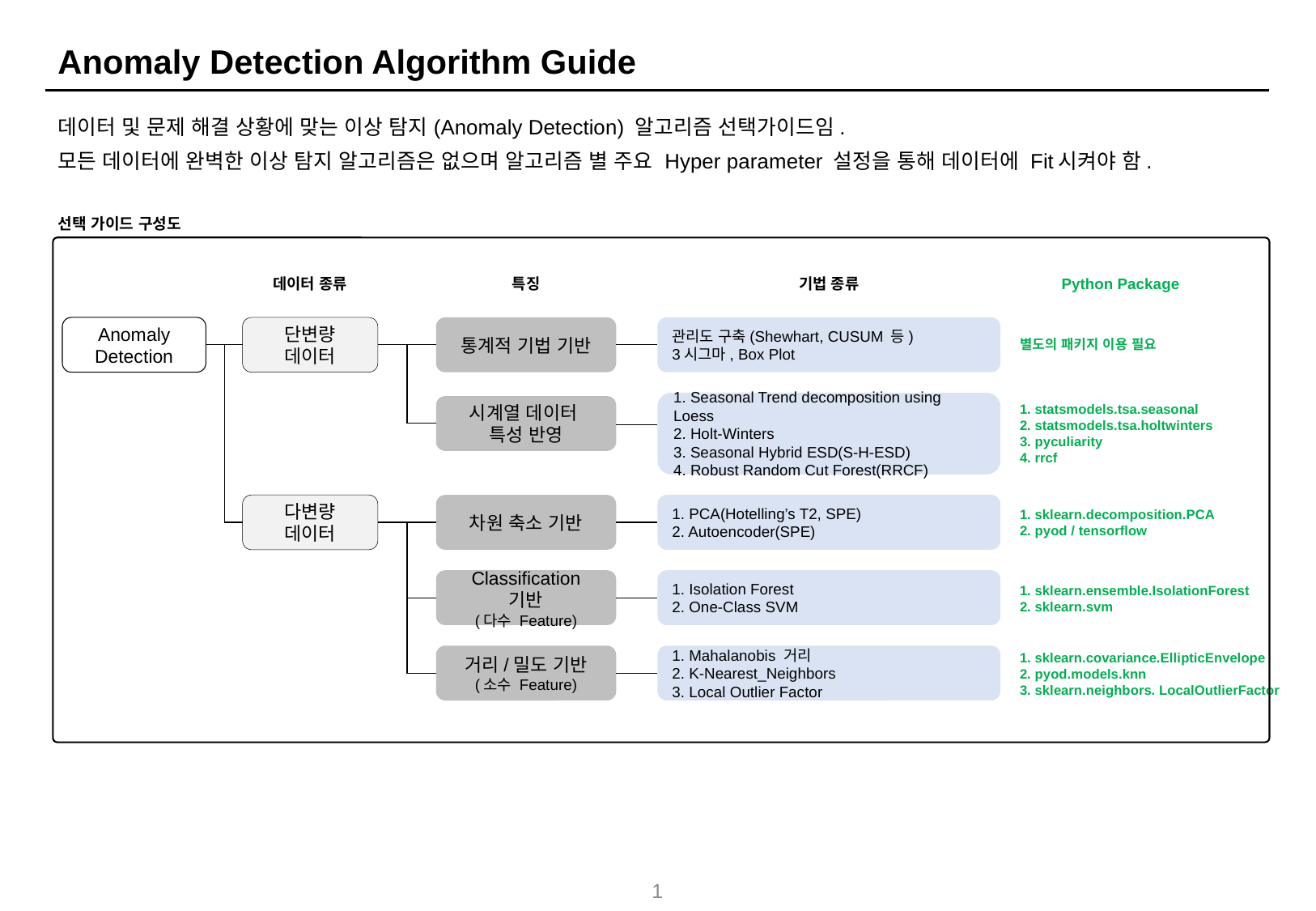

# Anomaly Detection Algorithm Guide
데이터 및 문제 해결 상황에 맞는 이상 탐지(Anomaly Detection) 알고리즘 선택가이드임.
모든 데이터에 완벽한 이상 탐지 알고리즘은 없으며 알고리즘 별 주요 Hyper parameter 설정을 통해 데이터에 Fit시켜야 함.
선택 가이드 구성도

데이터 종류
특징
기법 종류
Python Package
Anomaly Detection
단변량 데이터
통계적 기법 기반
관리도 구축(Shewhart, CUSUM 등)
3시그마, Box Plot
별도의 패키지 이용 필요
1. statsmodels.tsa.seasonal
2. statsmodels.tsa.holtwinters
3. pyculiarity
4. rrcf
1. Seasonal Trend decomposition using Loess
2. Holt-Winters
3. Seasonal Hybrid ESD(S-H-ESD)
4. Robust Random Cut Forest(RRCF)
시계열 데이터
특성 반영
1. sklearn.decomposition.PCA
2. pyod / tensorflow
다변량 데이터
차원 축소 기반
1. PCA(Hotelling’s T2, SPE)
2. Autoencoder(SPE)
1. Isolation Forest
2. One-Class SVM
Classification 기반
(다수 Feature)
1. sklearn.ensemble.IsolationForest
2. sklearn.svm
거리/밀도 기반
(소수 Feature)
1. Mahalanobis 거리
2. K-Nearest_Neighbors
3. Local Outlier Factor
1. sklearn.covariance.EllipticEnvelope
2. pyod.models.knn
3. sklearn.neighbors. LocalOutlierFactor
1